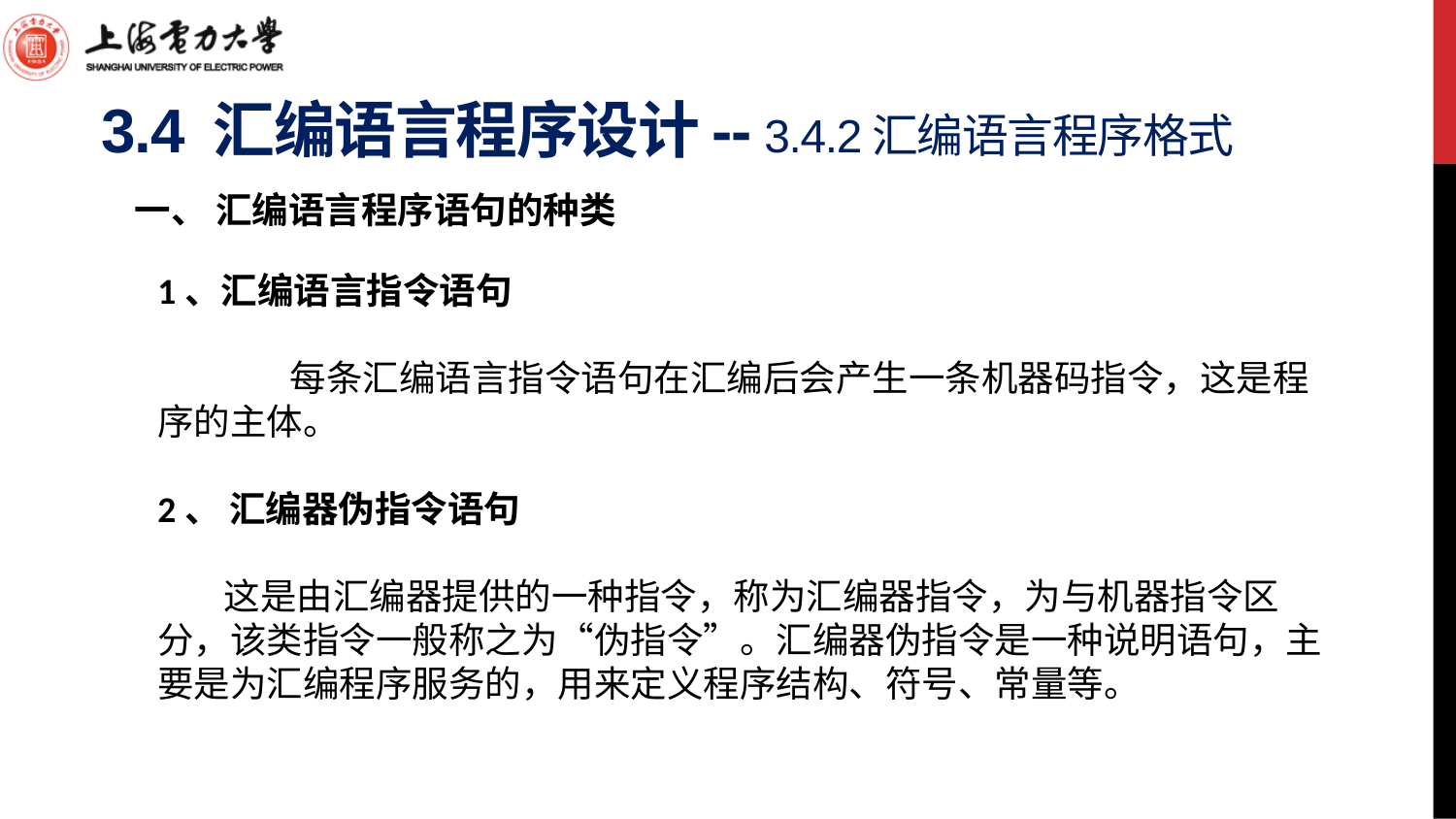

# 3.4 汇编语言程序设计-- 3.4.2汇编语言程序格式
一、 汇编语言程序语句的种类

1、汇编语言指令语句

               每条汇编语言指令语句在汇编后会产生一条机器码指令，这是程序的主体。

2、 汇编器伪指令语句

       这是由汇编器提供的一种指令，称为汇编器指令，为与机器指令区分，该类指令一般称之为“伪指令”。汇编器伪指令是一种说明语句，主要是为汇编程序服务的，用来定义程序结构、符号、常量等。